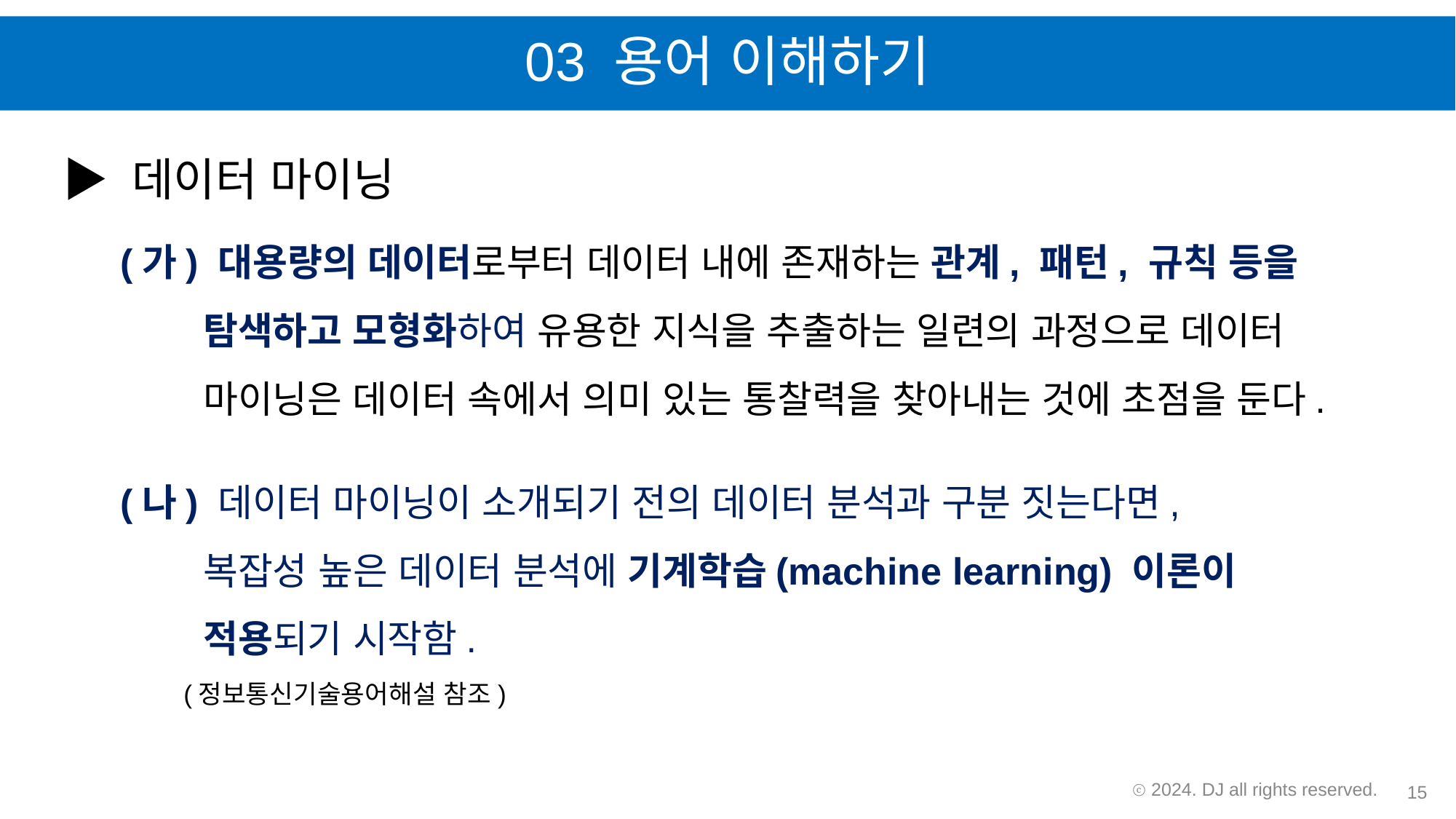

# 03 용어 이해하기
▶ 데이터 마이닝
    (가) 대용량의 데이터로부터 데이터 내에 존재하는 관계, 패턴, 규칙 등을
           탐색하고 모형화하여 유용한 지식을 추출하는 일련의 과정으로 데이터
           마이닝은 데이터 속에서 의미 있는 통찰력을 찾아내는 것에 초점을 둔다.
    (나) 데이터 마이닝이 소개되기 전의 데이터 분석과 구분 짓는다면,
           복잡성 높은 데이터 분석에 기계학습(machine learning) 이론이
           적용되기 시작함.
(정보통신기술용어해설 참조)
ⓒ 2024. DJ all rights reserved.
15